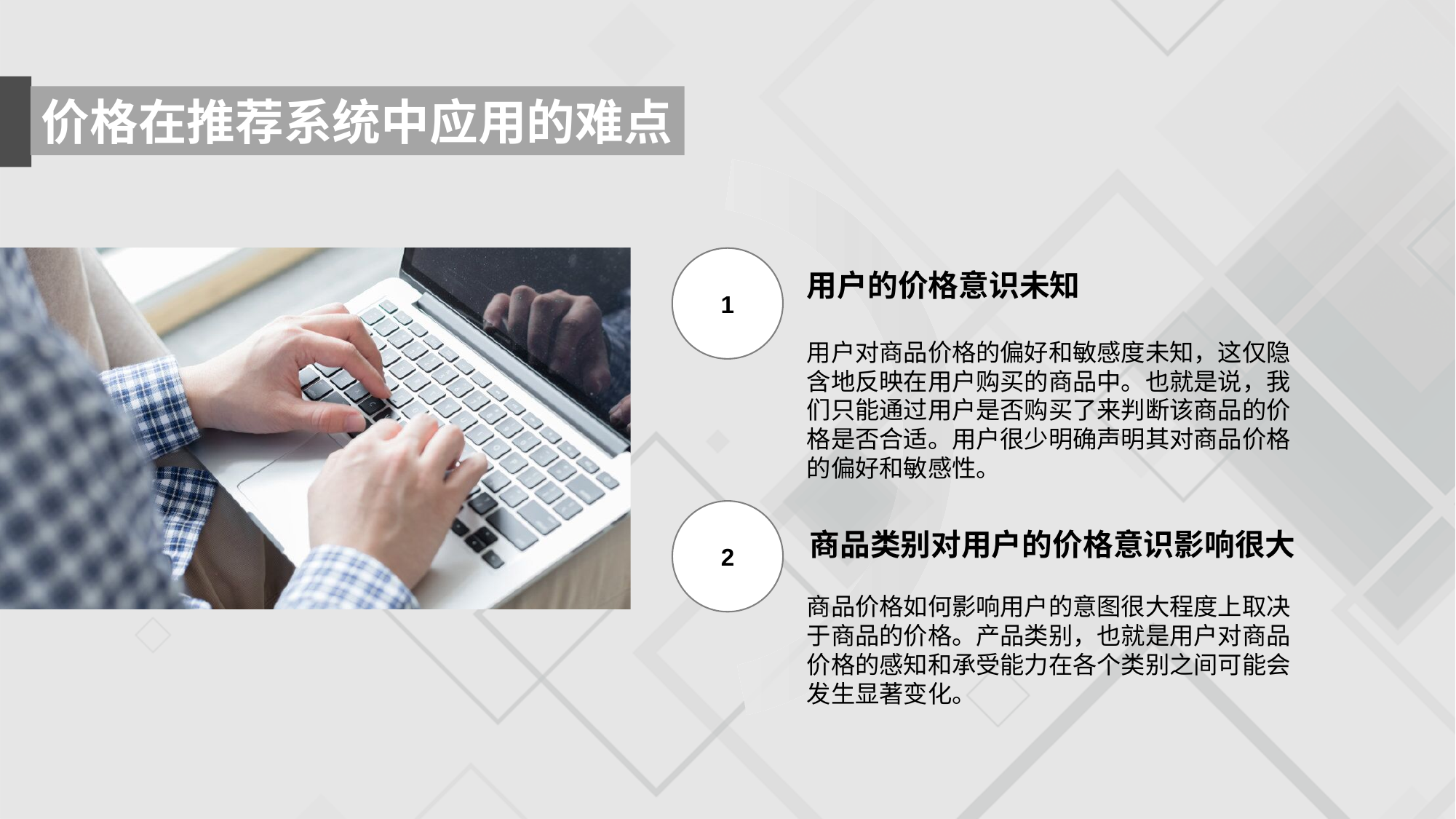

价格在推荐系统中应用的难点

1
2
用户的价格意识未知
用户对商品价格的偏好和敏感度未知，这仅隐含地反映在用户购买的商品中。也就是说，我们只能通过用户是否购买了来判断该商品的价格是否合适。用户很少明确声明其对商品价格的偏好和敏感性。
商品类别对用户的价格意识影响很大
商品价格如何影响用户的意图很大程度上取决于商品的价格。产品类别，也就是用户对商品价格的感知和承受能力在各个类别之间可能会发生显著变化。